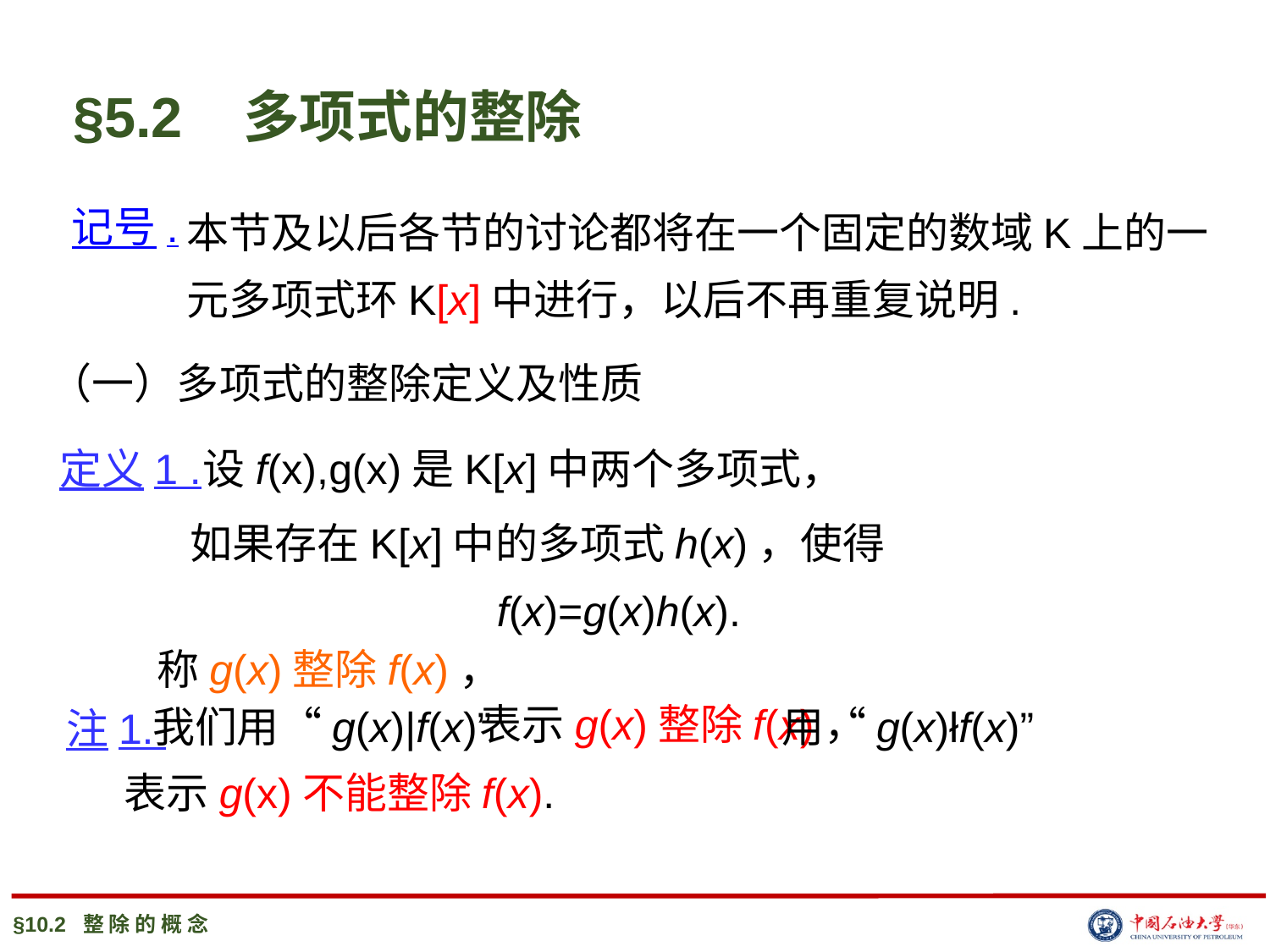

§5.2   多项式的整除
   本节及以后各节的讨论都将在一个固定的数域K上的一
   元多项式环K[x]中进行，以后不再重复说明.
记号.
（一）多项式的整除定义及性质
定义1 .
              设f(x),g(x)是K[x]中两个多项式，
 如果存在K[x]中的多项式h(x)，使得
 f(x)=g(x)h(x).
称g(x)整除f(x)，
                                           表示g(x)整除f(x)，
                                                                            用“g(x)łf(x)”
       表示g(x)不能整除f(x).
        我们用“g(x)|f(x)”
注1.